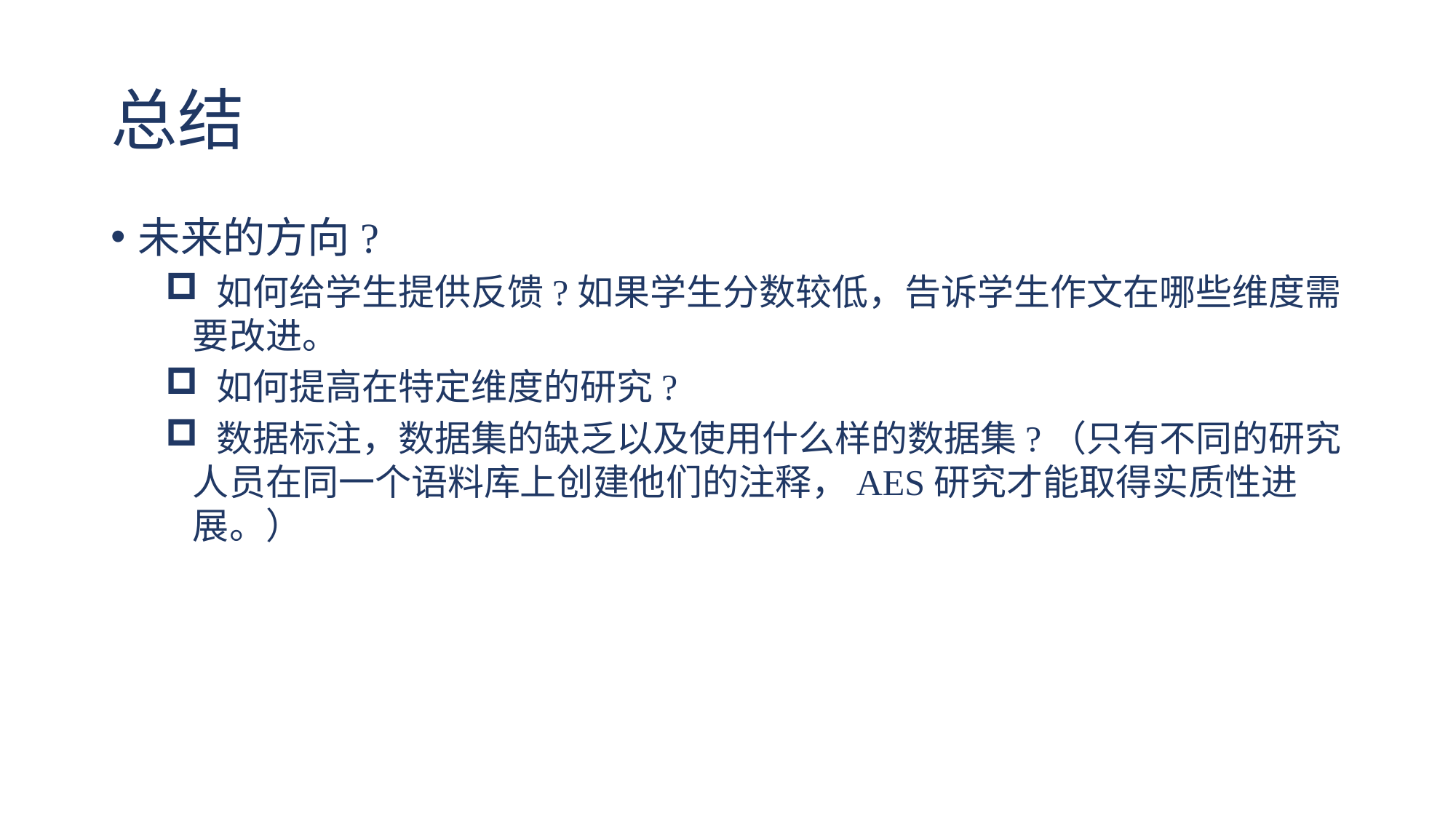

# 总结
未来的方向?
 如何给学生提供反馈?如果学生分数较低，告诉学生作文在哪些维度需要改进。
 如何提高在特定维度的研究?
 数据标注，数据集的缺乏以及使用什么样的数据集?（只有不同的研究人员在同一个语料库上创建他们的注释，AES研究才能取得实质性进展。）